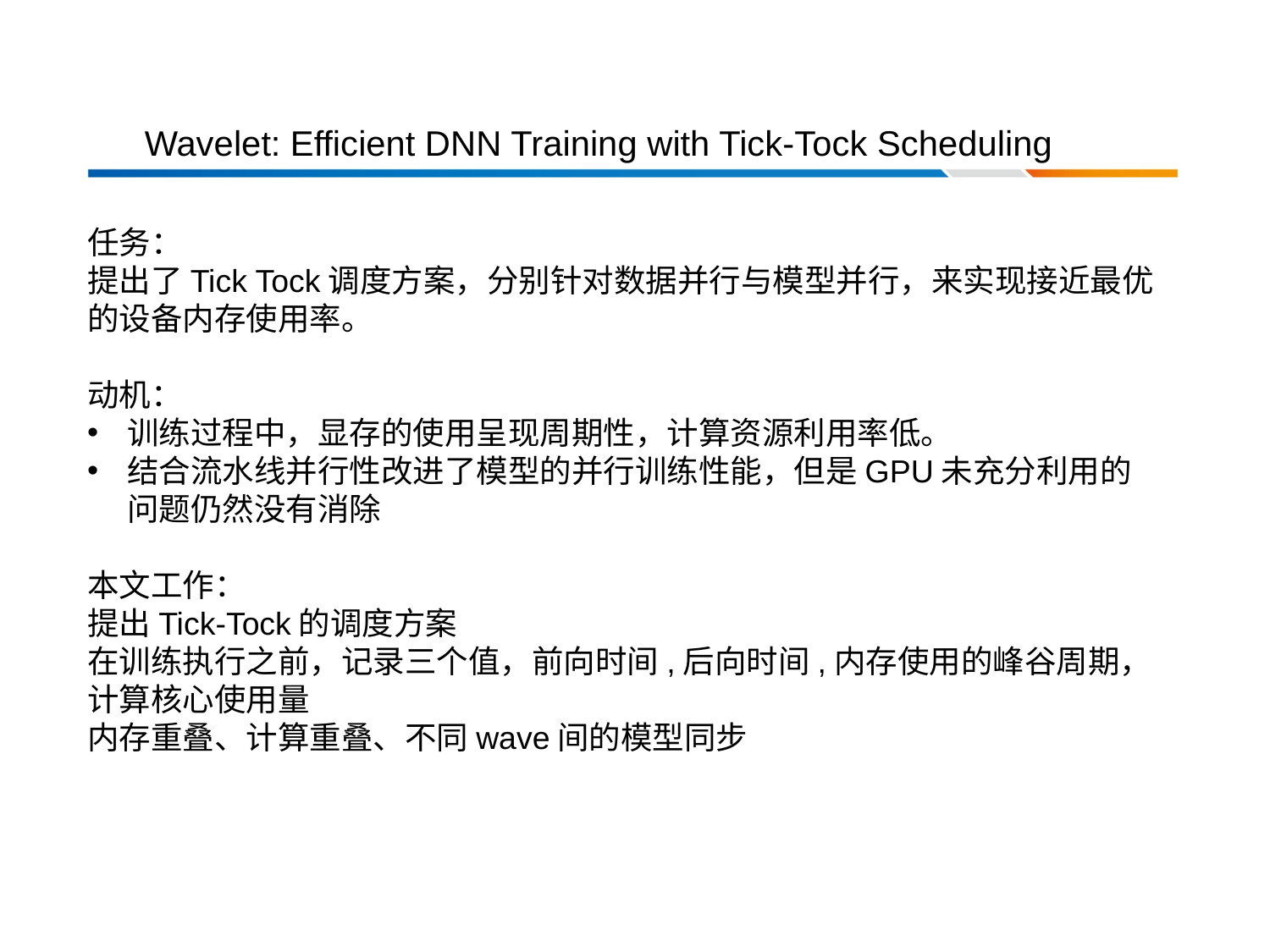

# Wavelet: Efficient DNN Training with Tick-Tock Scheduling
任务：
提出了Tick Tock调度方案，分别针对数据并行与模型并行，来实现接近最优的设备内存使用率。

动机：
训练过程中，显存的使用呈现周期性，计算资源利用率低。
结合流水线并行性改进了模型的并行训练性能，但是GPU未充分利用的问题仍然没有消除

本文工作：
提出Tick-Tock的调度方案
在训练执行之前，记录三个值，前向时间,后向时间,内存使用的峰谷周期，计算核心使用量
内存重叠、计算重叠、不同wave间的模型同步